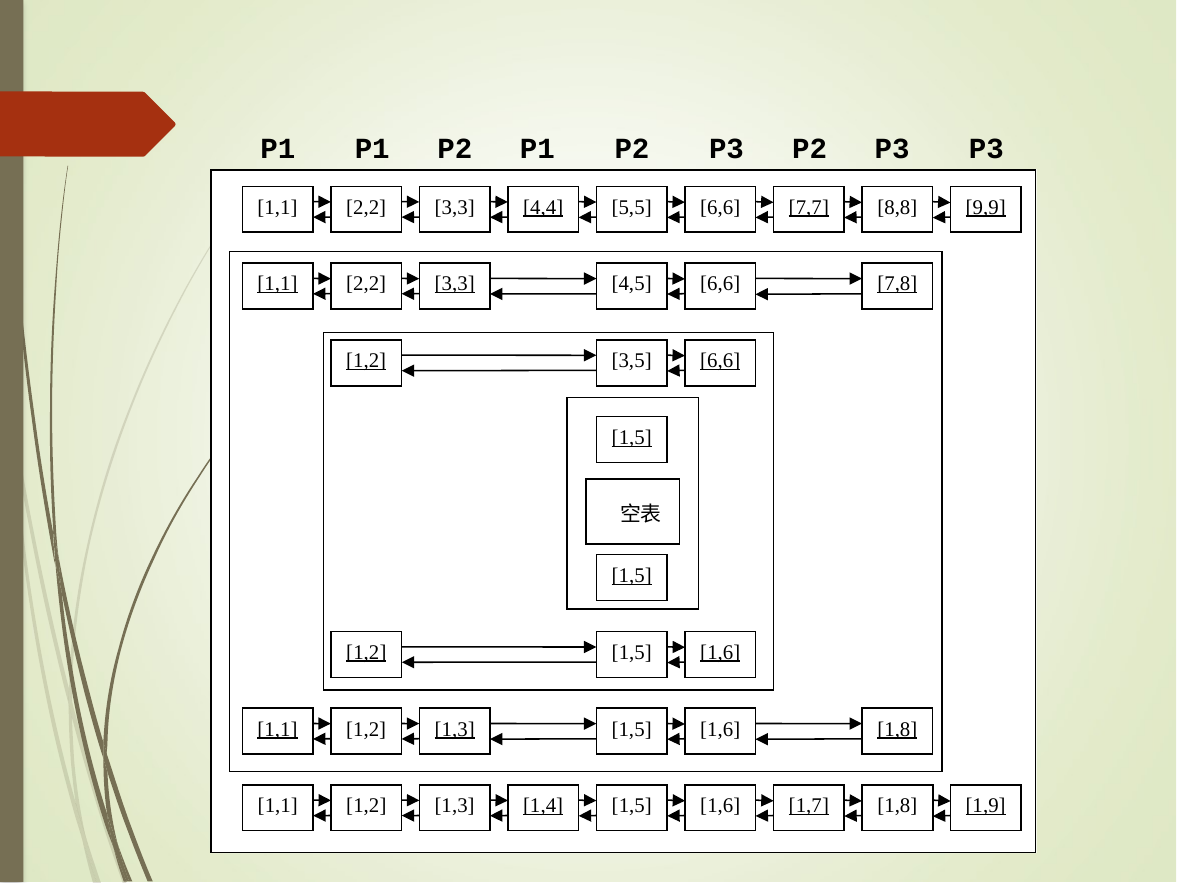

P1
P1
P2
P1
P2
P3
P2
P3
P3

[1,1]
[2,2]
[3,3]
[4,4]
[5,5]
[6,6]
[7,7]
[8,8]
[9,9]

[1,1]
[2,2]
[3,3]
[4,5]
[6,6]
[7,8]

[1,2]
[3,5]
[6,6]

[1,5]

空表
[1,5]
[1,2]
[1,5]
[1,6]

[1,1]
[1,2]
[1,3]
[1,5]
[1,6]
[1,8]

[1,1]
[1,2]
[1,3]
[1,4]
[1,5]
[1,6]
[1,7]
[1,8]
[1,9]